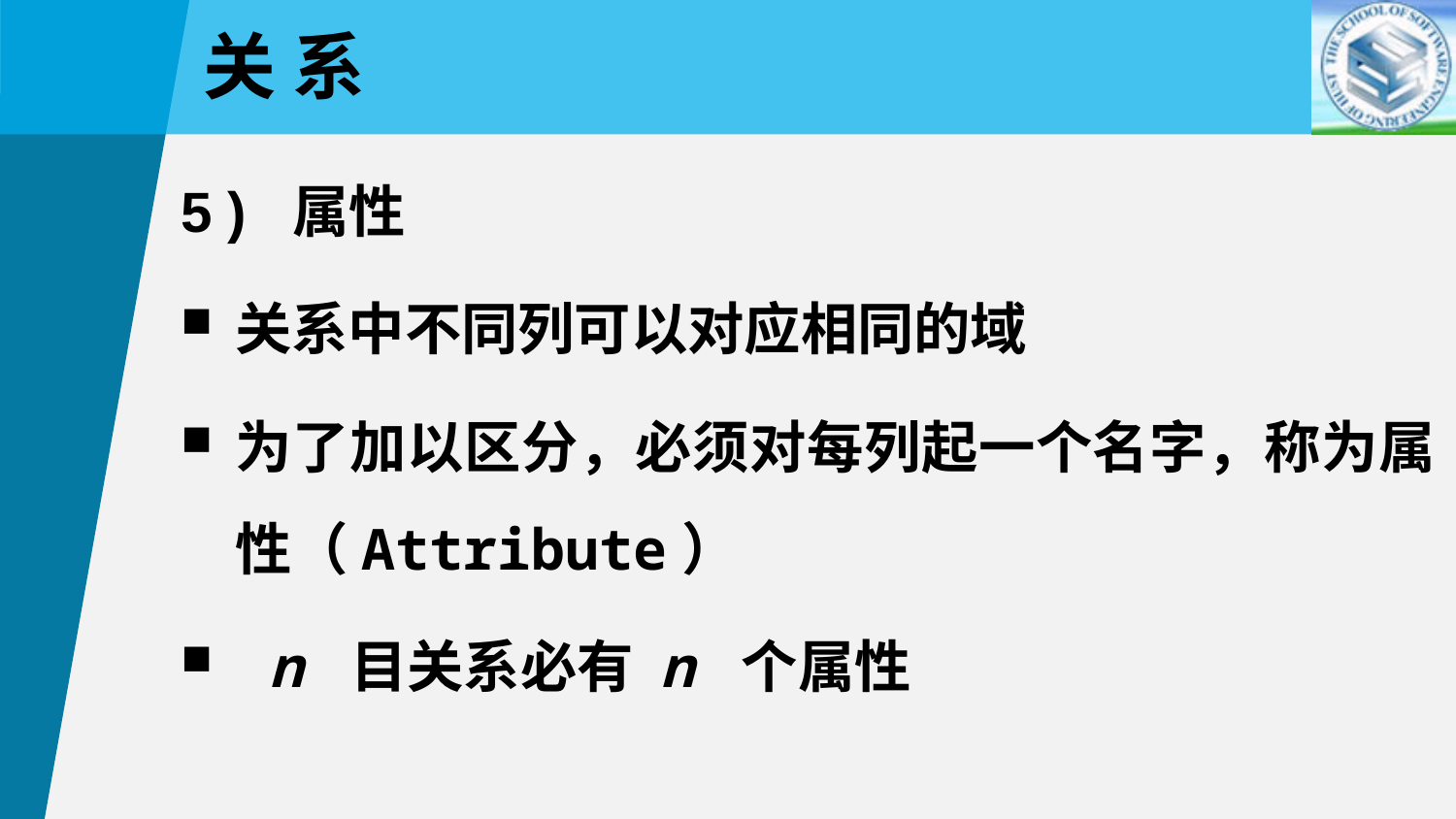

关 系
5 )  属性
关系中不同列可以对应相同的域
为了加以区分，必须对每列起一个名字，称为属性（Attribute）
 n 目关系必有 n 个属性